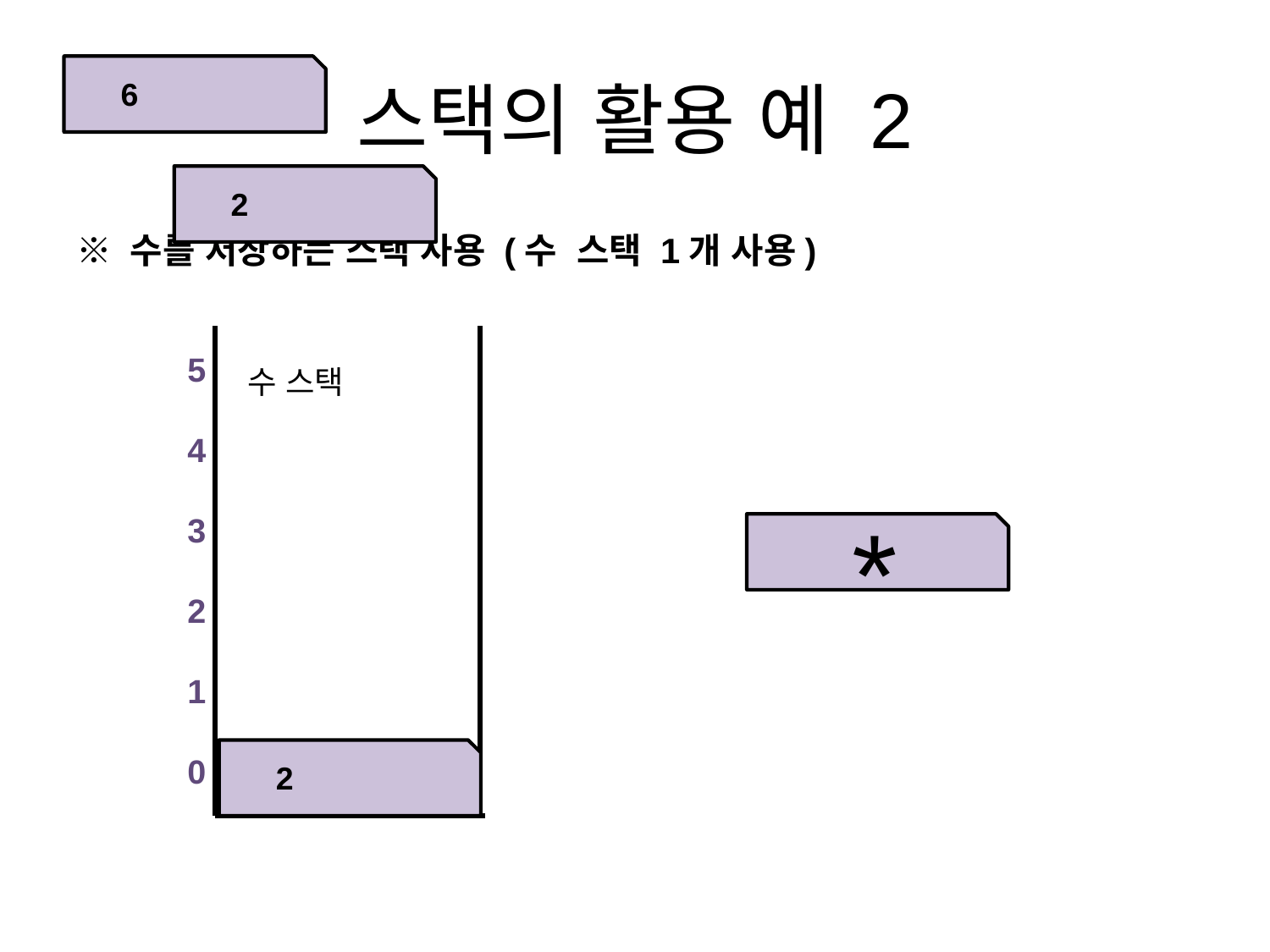

# 스택의 활용 예 2

6

2
※ 수를 저장하는 스택 사용 (수  스택 1개 사용)

5

4

3

2

1

0
수 스택
*

2